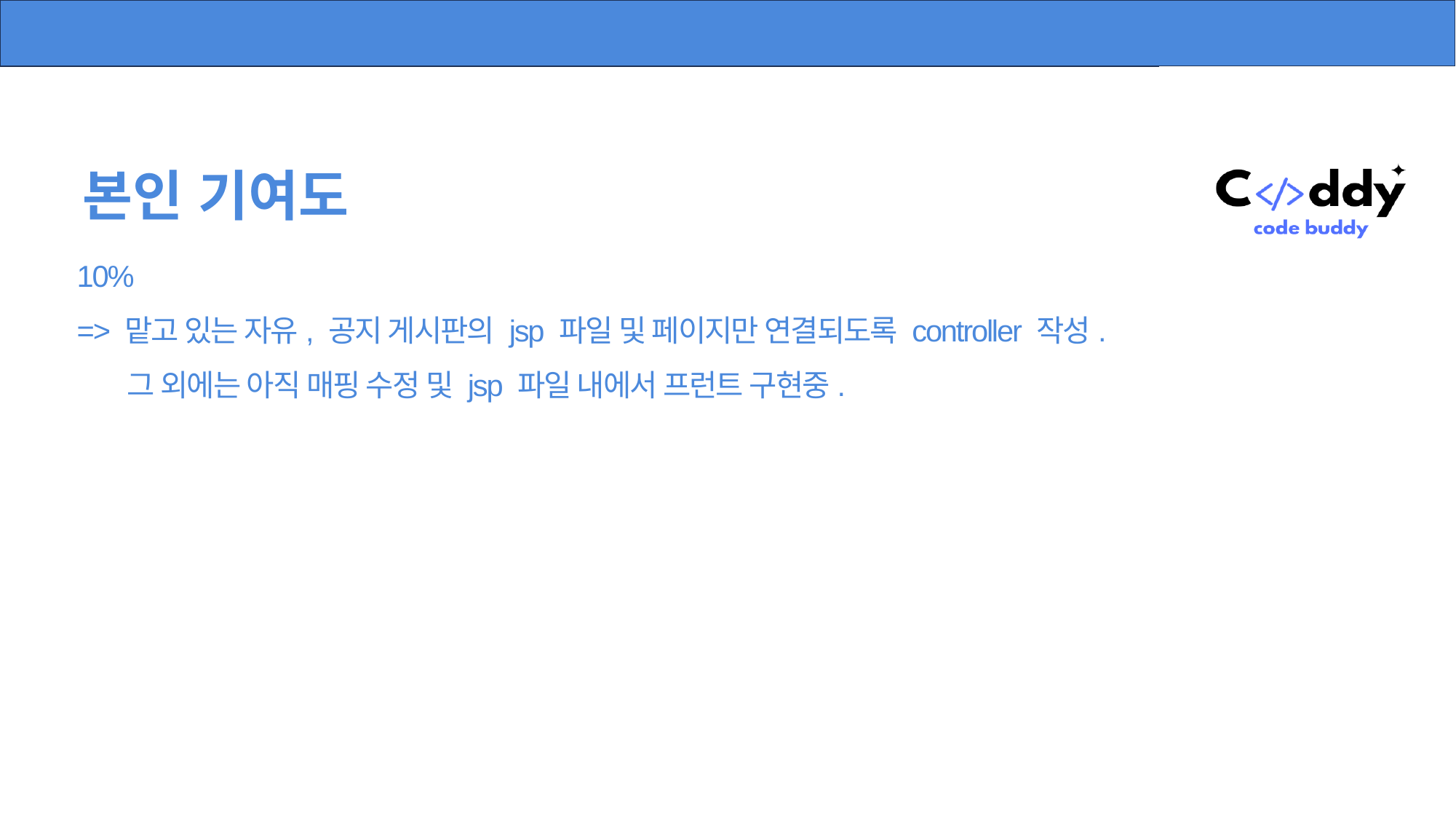

본인 기여도
10%
=> 맡고 있는 자유, 공지 게시판의 jsp 파일 및 페이지만 연결되도록 controller 작성.
      그 외에는 아직 매핑 수정 및 jsp 파일 내에서 프런트 구현중.